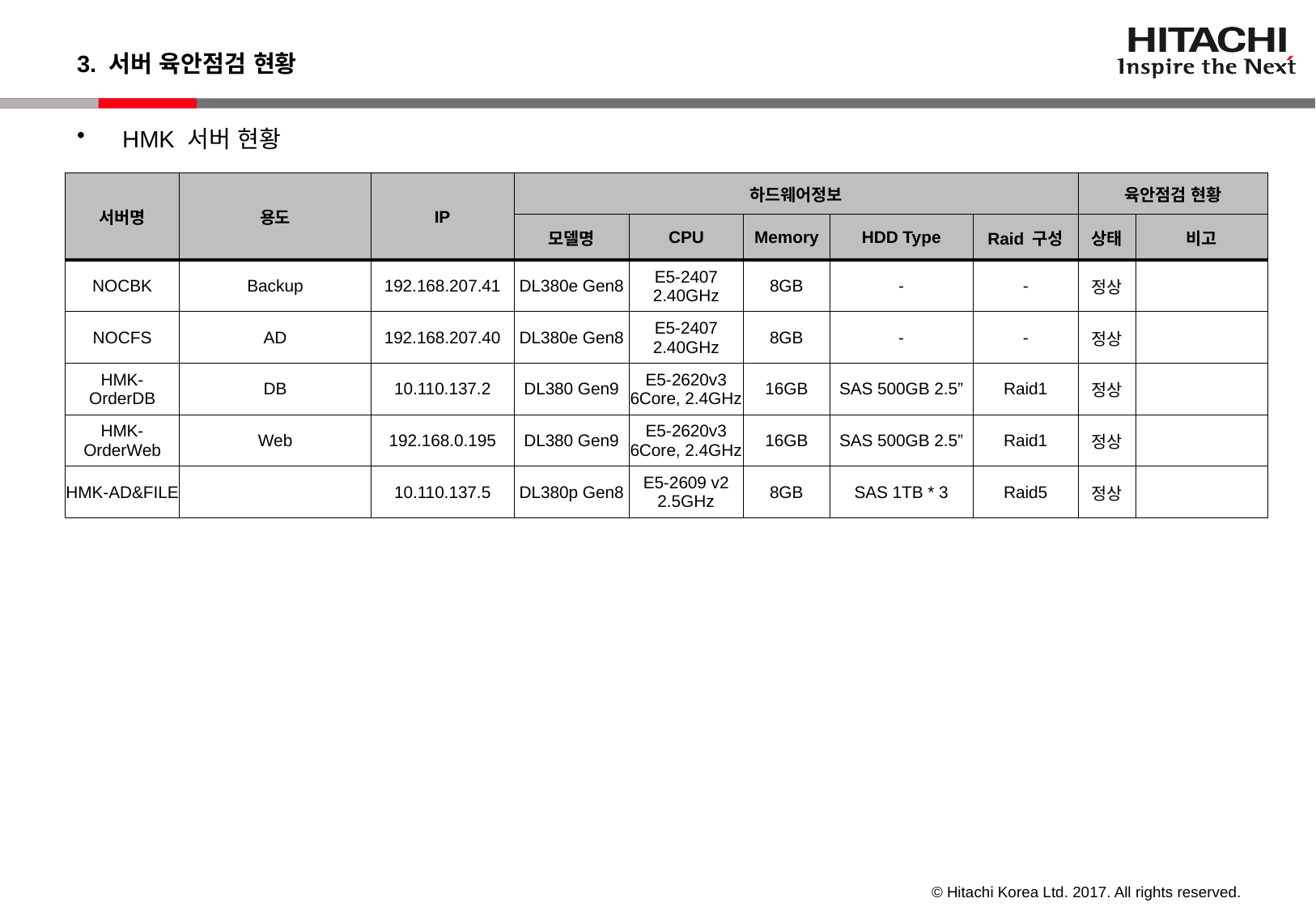

3. 서버 육안점검 현황
HMK 서버 현황

| 서버명 | 용도 | IP | 하드웨어정보 |  |  |  |  | 육안점검 현황 |  |
| --- | --- | --- | --- | --- | --- | --- | --- | --- | --- |
|  |  |  | 모델명 | CPU | Memory | HDD Type | Raid 구성 | 상태 | 비고 |
| NOCBK | Backup | 192.168.207.41 | DL380e Gen8 | E5-2407 2.40GHz | 8GB | - | - | 정상 |  |
| NOCFS | AD | 192.168.207.40 | DL380e Gen8 | E5-2407 2.40GHz | 8GB | - | - | 정상 |  |
| HMK- OrderDB | DB | 10.110.137.2 | DL380 Gen9 | E5-2620v3 6Core, 2.4GHz | 16GB | SAS 500GB 2.5” | Raid1 | 정상 |  |
| HMK-OrderWeb | Web | 192.168.0.195 | DL380 Gen9 | E5-2620v3 6Core, 2.4GHz | 16GB | SAS 500GB 2.5” | Raid1 | 정상 |  |
| HMK-AD&FILE |  | 10.110.137.5 | DL380p Gen8 | E5-2609 v2 2.5GHz | 8GB | SAS 1TB \* 3 | Raid5 | 정상 |  |